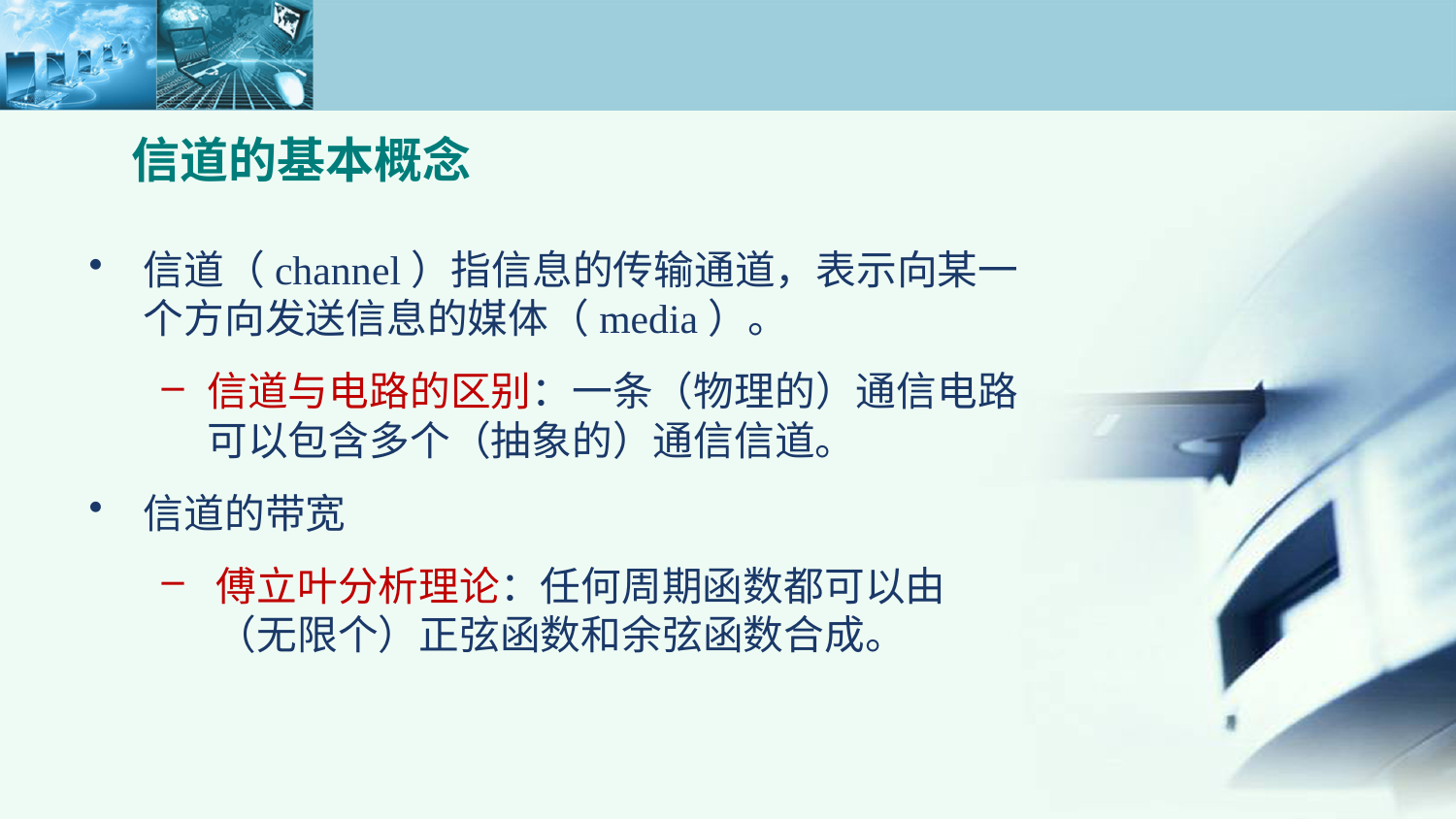

信道的基本概念
信道（channel）指信息的传输通道，表示向某一个方向发送信息的媒体（media）。
信道与电路的区别：一条（物理的）通信电路可以包含多个（抽象的）通信信道。
信道的带宽
傅立叶分析理论：任何周期函数都可以由（无限个）正弦函数和余弦函数合成。